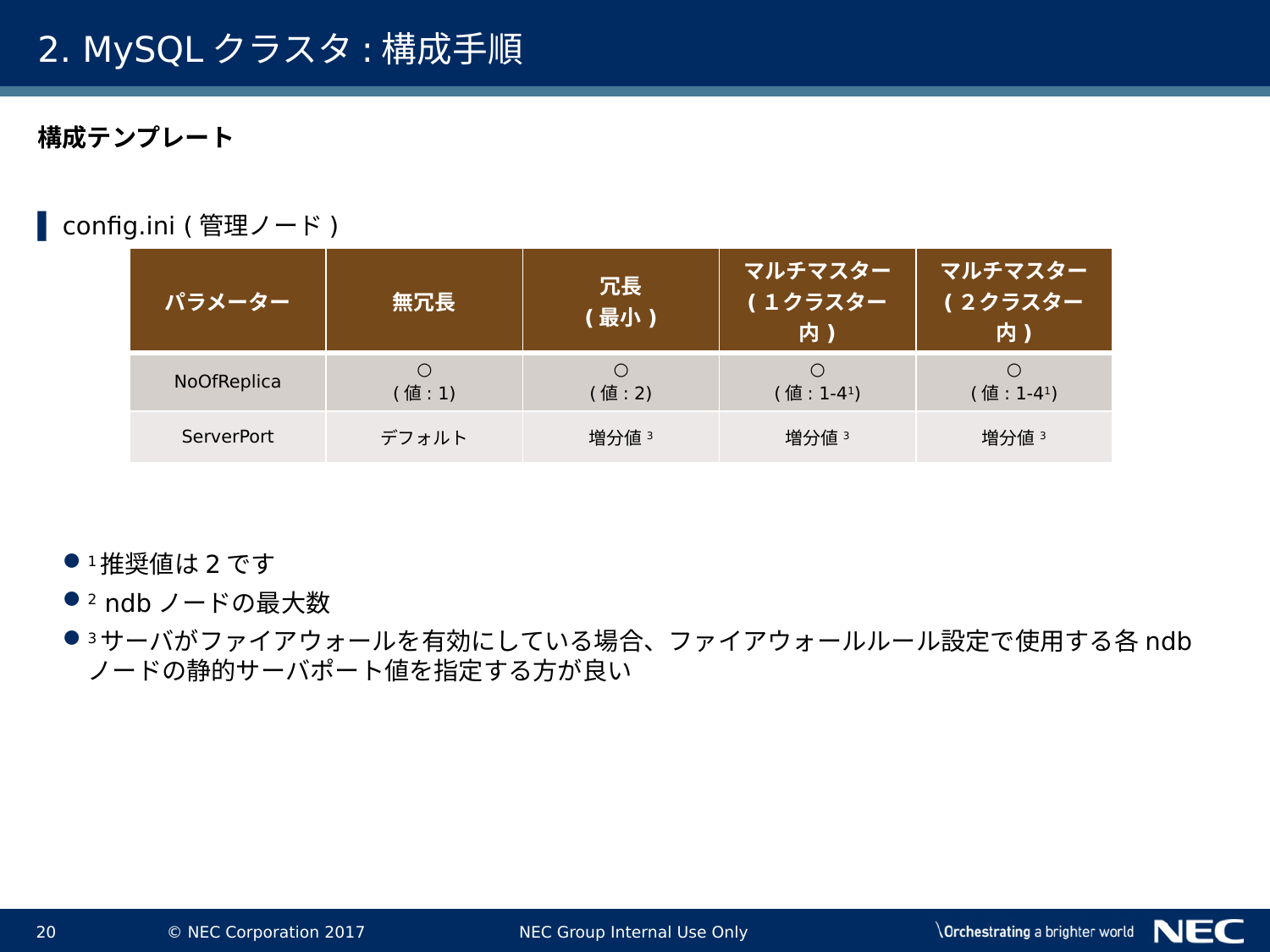

# 2. MySQLクラスタ:構成手順
構成テンプレート

config.ini (管理ノード)

1推奨値は2です
2 ndbノードの最大数
3サーバがファイアウォールを有効にしている場合、ファイアウォールルール設定で使用する各ndbノードの静的サーバポート値を指定する方が良い
| パラメーター | 無冗長 | 冗長 (最小) | マルチマスター (１クラスター内) | マルチマスター (２クラスター内) |
| --- | --- | --- | --- | --- |
| NoOfReplica | ○ (値: 1) | ○ (値: 2) | ○ (値: 1-41) | ○ (値: 1-41) |
| ServerPort | デフォルト | 増分値3 | 増分値3 | 増分値3 |